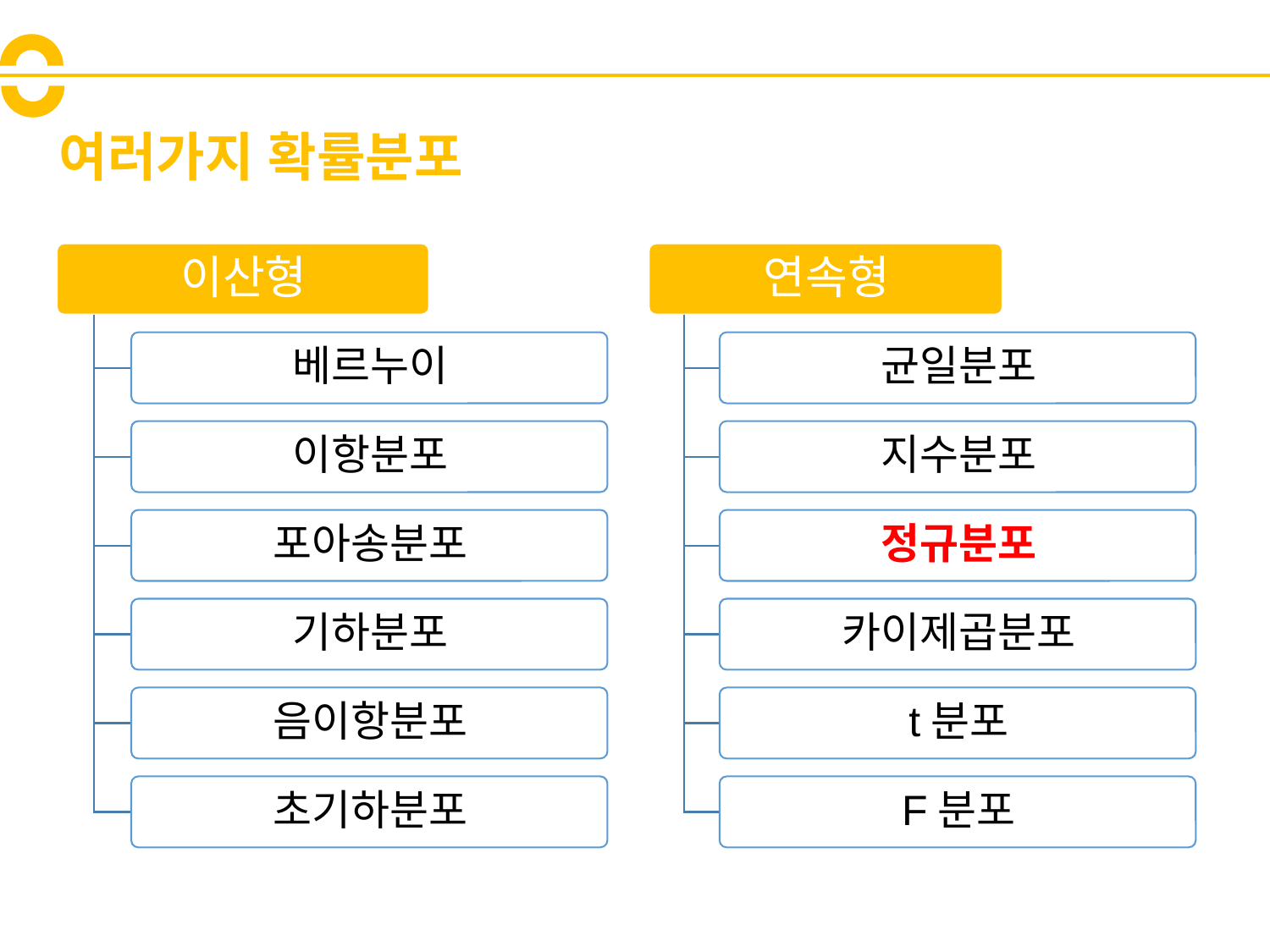

# 여러가지 확률분포
이산형
베르누이
이항분포
포아송분포
기하분포
음이항분포
초기하분포
연속형
균일분포
지수분포
정규분포
카이제곱분포
t분포
F분포